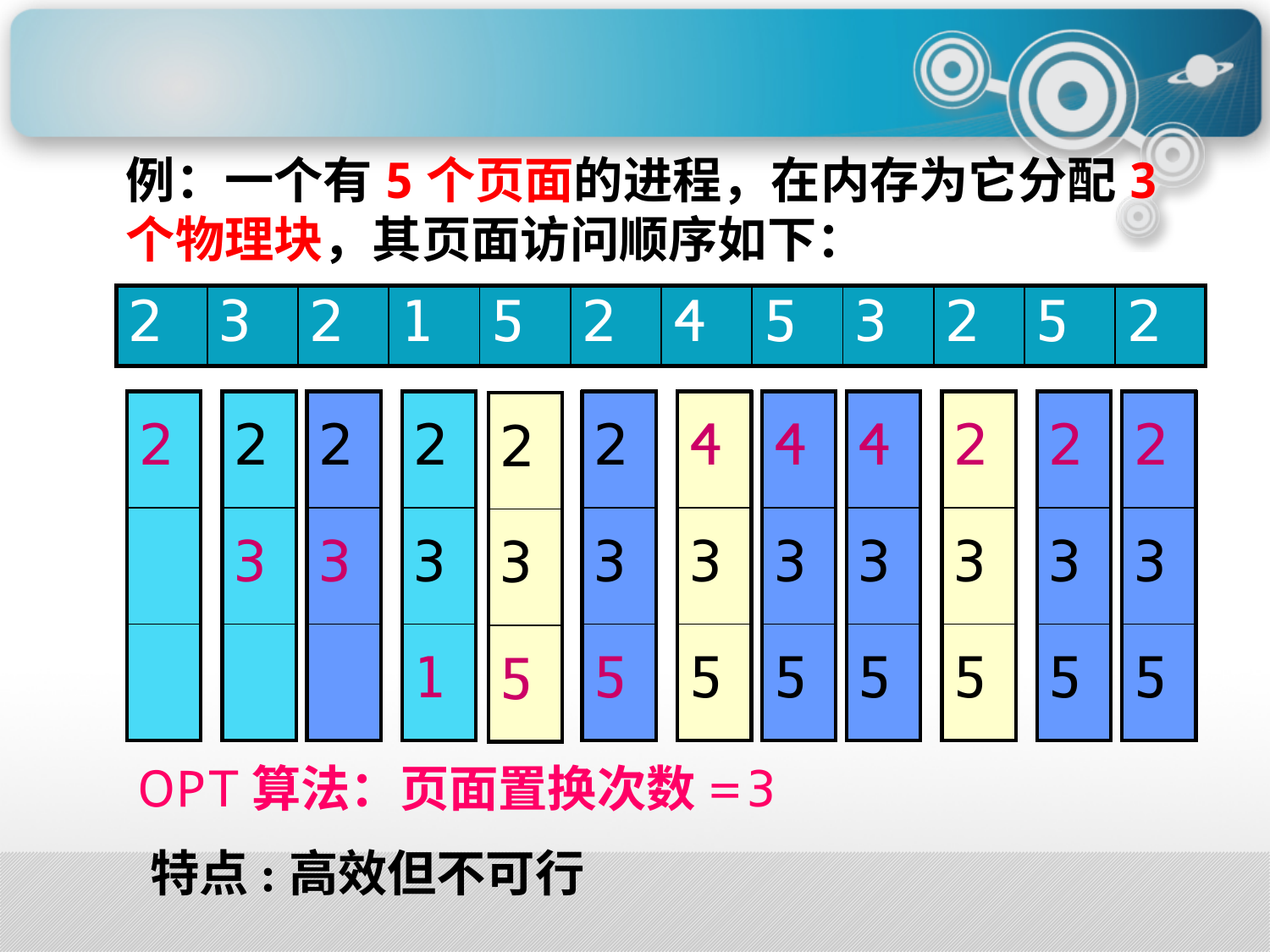

例：一个有5个页面的进程，在内存为它分配3个物理块，其页面访问顺序如下：
| 2 | 3 | 2 | 1 | 5 | 2 | 4 | 5 | 3 | 2 | 5 | 2 |
| --- | --- | --- | --- | --- | --- | --- | --- | --- | --- | --- | --- |
| 2 |
| --- |
|  |
|  |
| 2 |
| --- |
| 3 |
|  |
| 2 |
| --- |
| 3 |
|  |
| 2 |
| --- |
| 3 |
| 1 |
| 2 |
| --- |
| 3 |
| 5 |
| 4 |
| --- |
| 3 |
| 5 |
| 4 |
| --- |
| 3 |
| 5 |
| 4 |
| --- |
| 3 |
| 5 |
| 2 |
| --- |
| 3 |
| 5 |
| 2 |
| --- |
| 3 |
| 5 |
| 2 |
| --- |
| 3 |
| 5 |
| 2 |
| --- |
| 3 |
| 5 |
OPT算法：页面置换次数=3
特点:高效但不可行